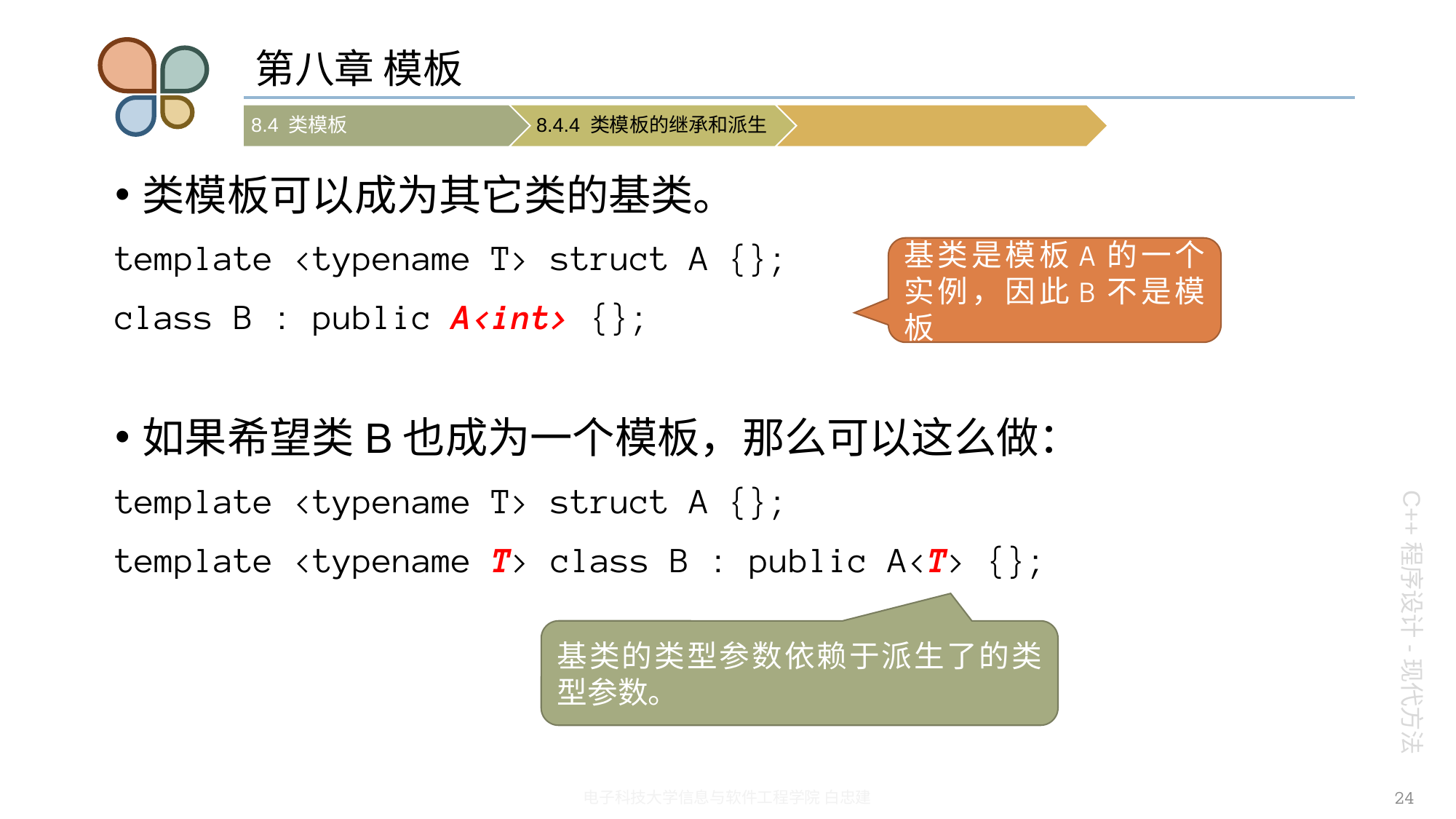

# 第八章 模板
8.4 类模板
8.4.4 类模板的继承和派生

类模板可以成为其它类的基类。
template <typename T> struct A {};
class B : public A<int> {};

如果希望类B也成为一个模板，那么可以这么做：
template <typename T> struct A {};
template <typename T> class B : public A<T> {};
基类是模板A的一个实例，因此B不是模板
基类的类型参数依赖于派生了的类型参数。
24